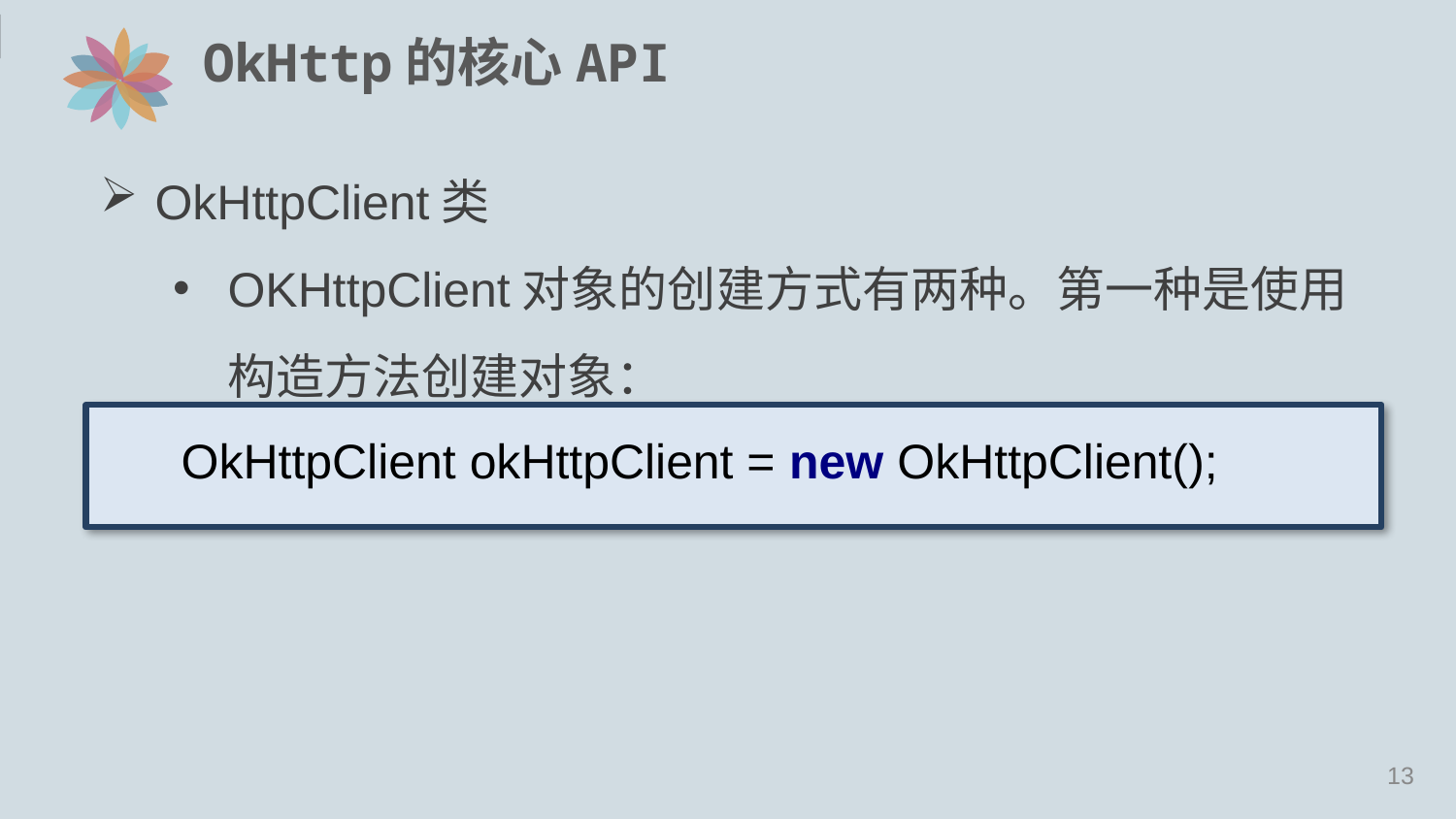

# OkHttp的核心API
OkHttpClient类
OKHttpClient对象的创建方式有两种。第一种是使用构造方法创建对象：
OkHttpClient okHttpClient = new OkHttpClient();

13